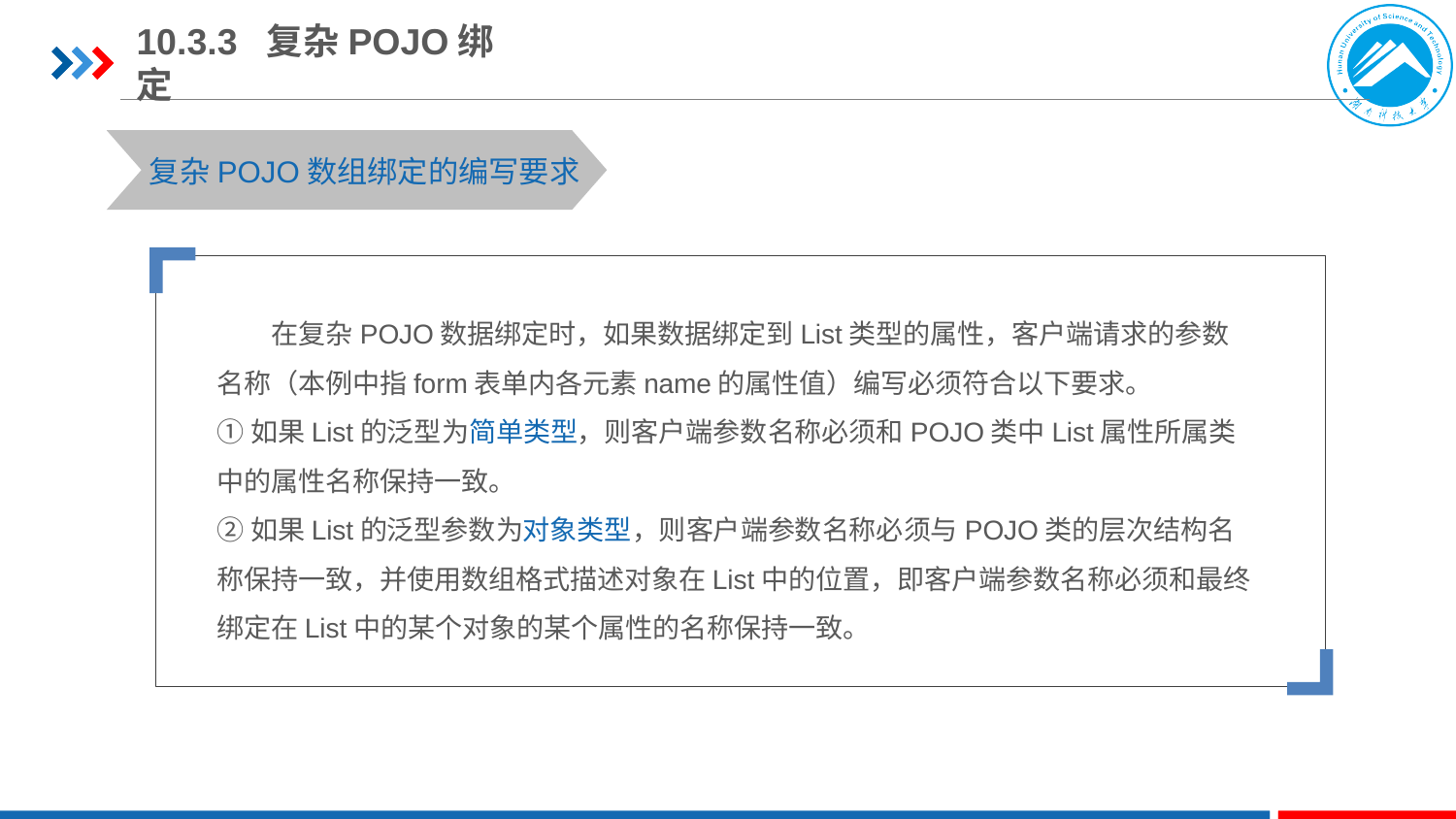

10.3.3  复杂POJO绑定

复杂POJO数组绑定的编写要求

        在复杂POJO数据绑定时，如果数据绑定到List类型的属性，客户端请求的参数名称（本例中指form表单内各元素name的属性值）编写必须符合以下要求。
①如果List的泛型为简单类型，则客户端参数名称必须和POJO类中List属性所属类中的属性名称保持一致。
②如果List的泛型参数为对象类型，则客户端参数名称必须与POJO类的层次结构名称保持一致，并使用数组格式描述对象在List中的位置，即客户端参数名称必须和最终绑定在List中的某个对象的某个属性的名称保持一致。